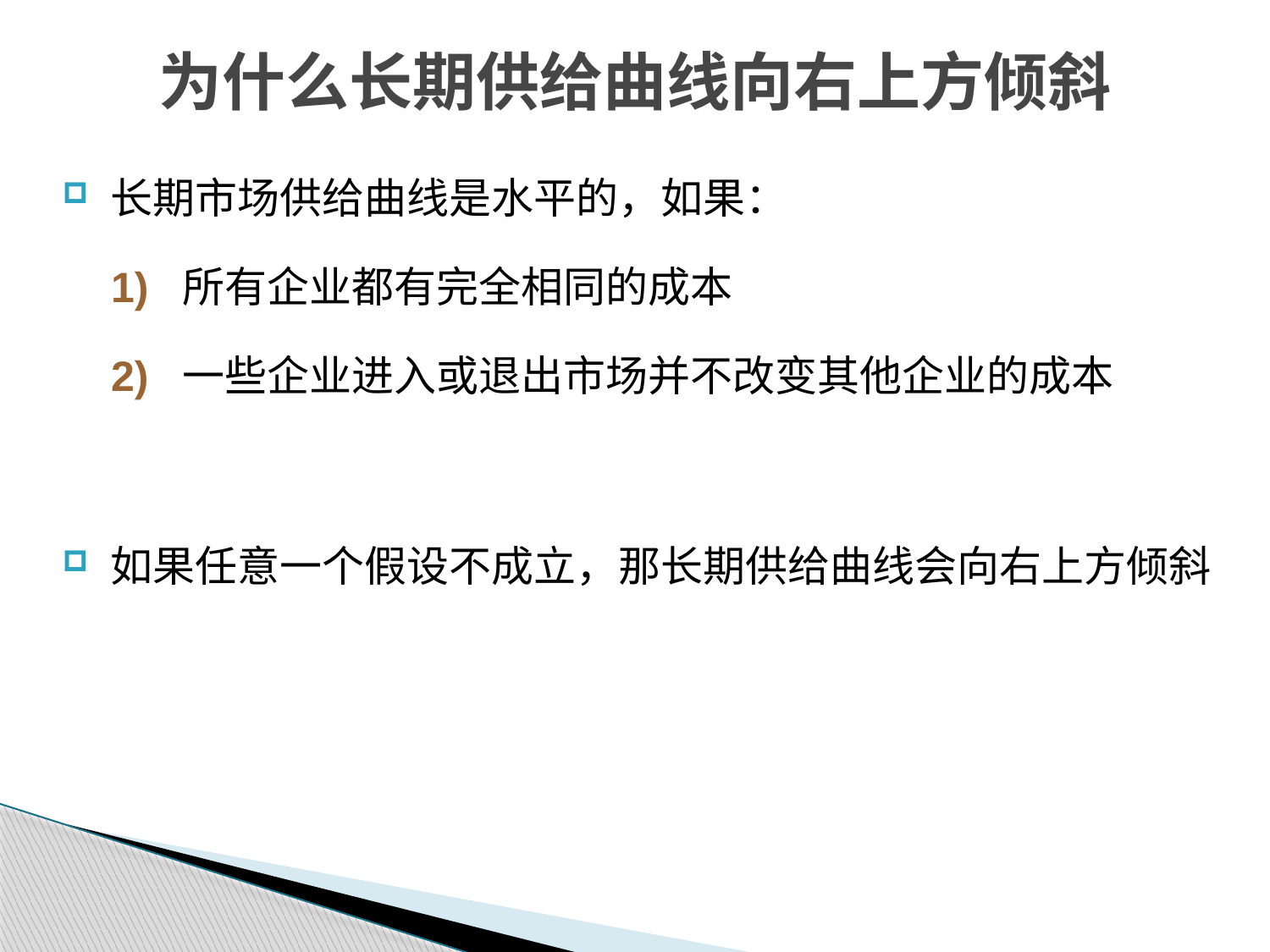

为什么长期供给曲线向右上方倾斜
长期市场供给曲线是水平的，如果：
1) 	所有企业都有完全相同的成本
2) 	一些企业进入或退出市场并不改变其他企业的成本

如果任意一个假设不成立，那长期供给曲线会向右上方倾斜